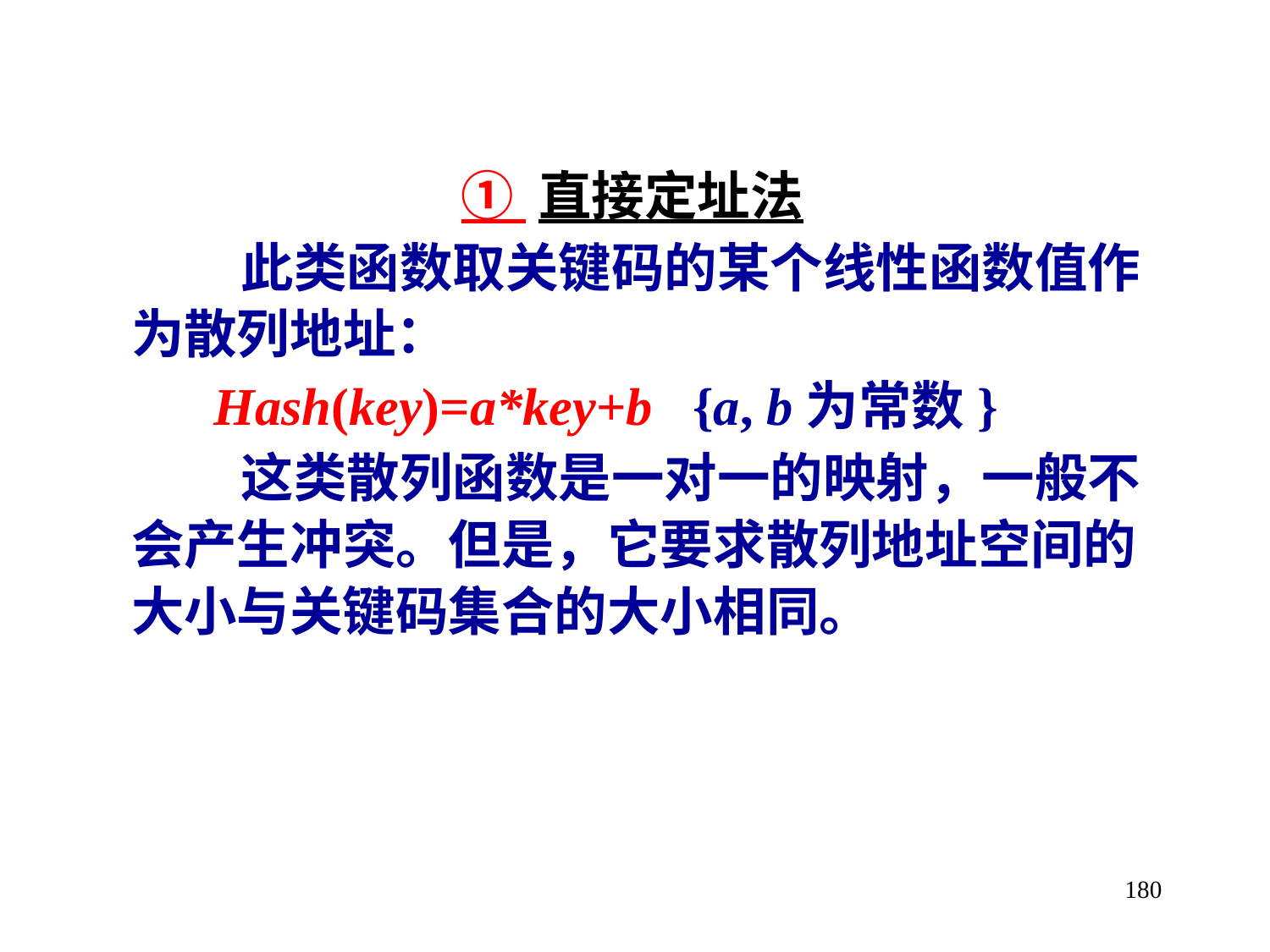

① 直接定址法
            此类函数取关键码的某个线性函数值作为散列地址：
     Hash(key)=a*key+b   {a, b为常数}
            这类散列函数是一对一的映射，一般不会产生冲突。但是，它要求散列地址空间的大小与关键码集合的大小相同。
180